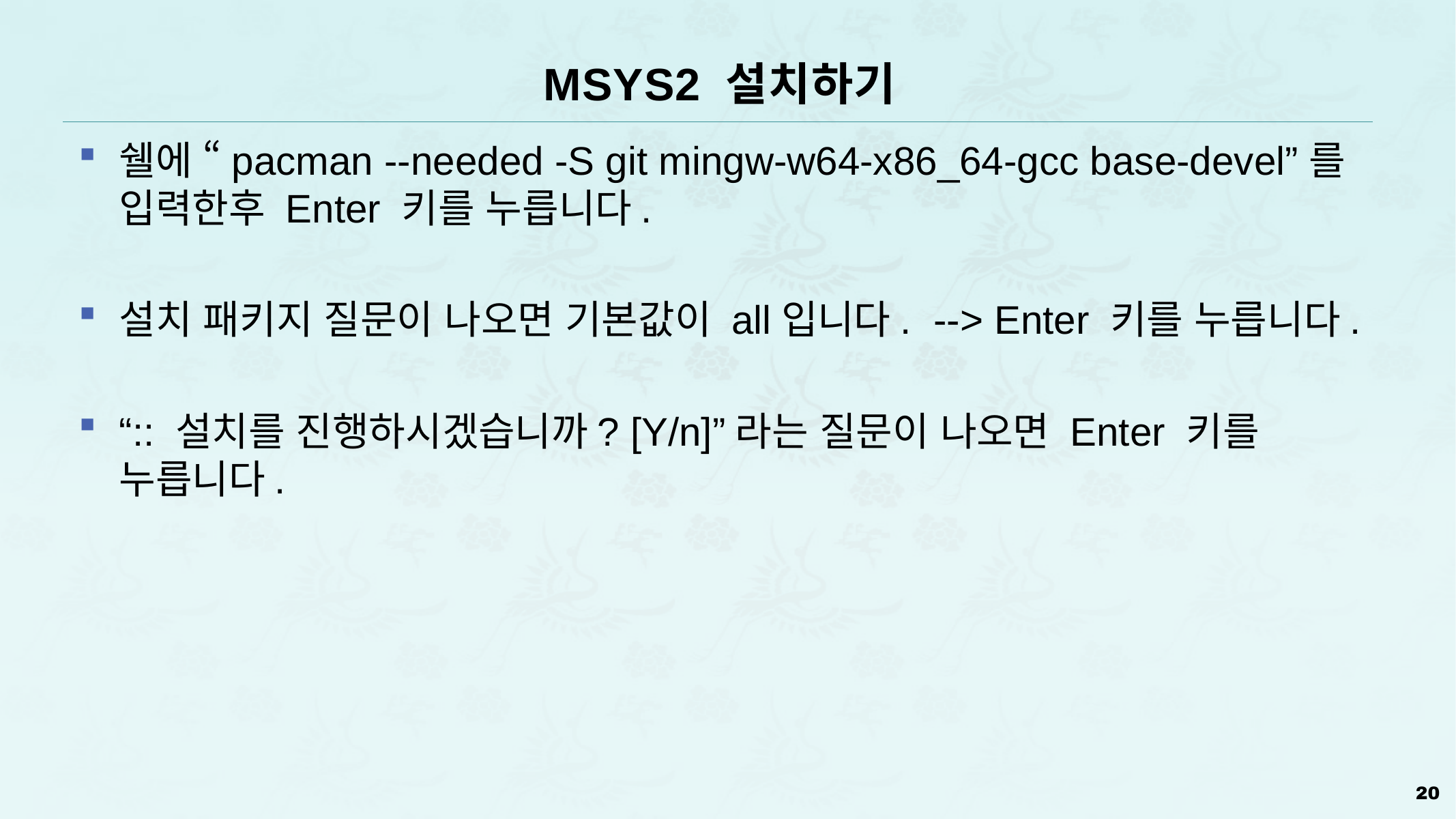

# MSYS2 설치하기
쉘에 “pacman --needed -S git mingw-w64-x86_64-gcc base-devel”를 입력한후 Enter 키를 누릅니다.

설치 패키지 질문이 나오면 기본값이 all입니다.  ​--> Enter 키를 누릅니다.

“:: 설치를 진행하시겠습니까? [Y/n]”라는 질문이 나오면 Enter 키를 누릅니다.

20